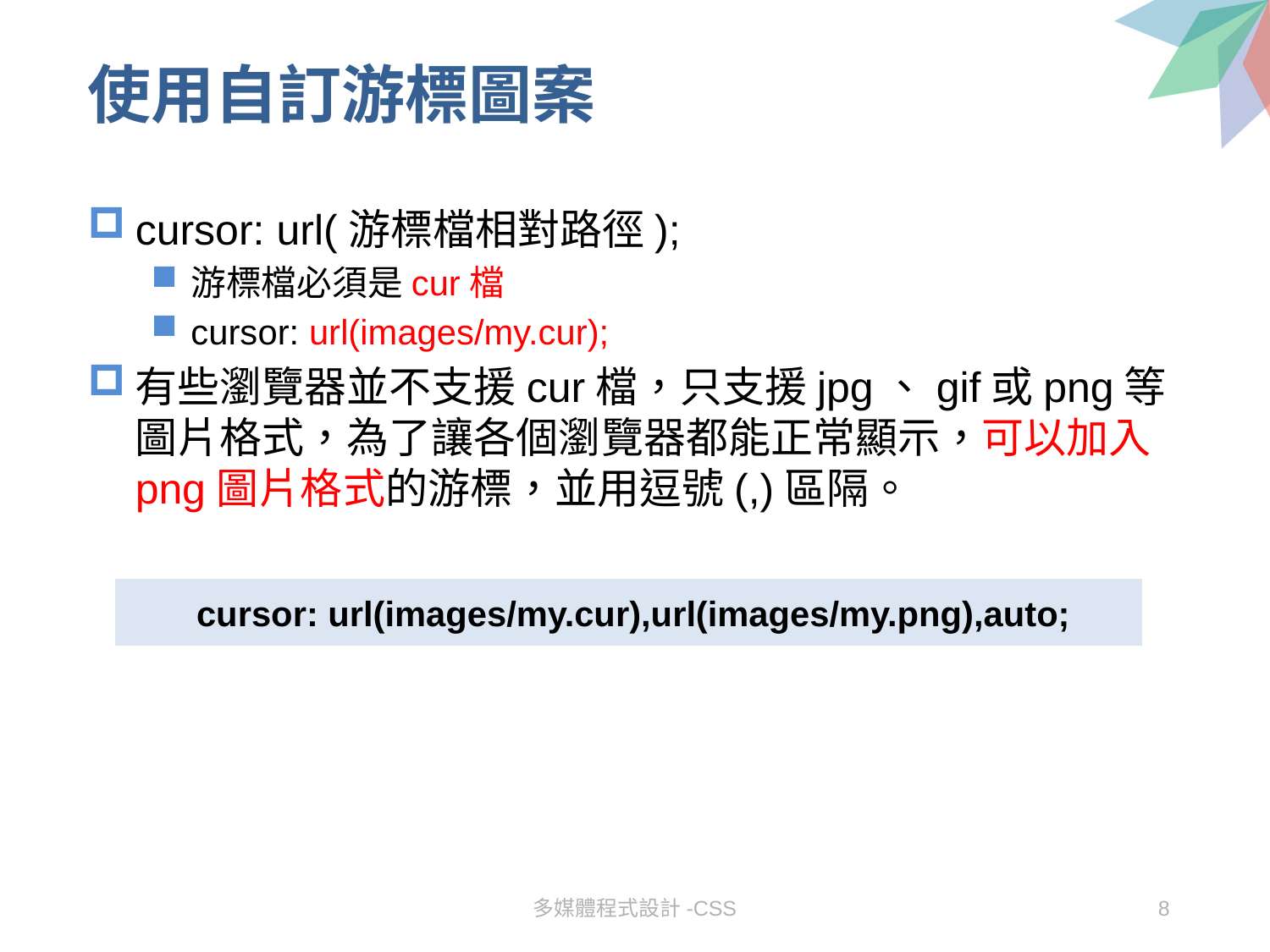

# 使用自訂游標圖案
cursor: url(游標檔相對路徑);
游標檔必須是cur檔
cursor: url(images/my.cur);
有些瀏覽器並不支援cur檔，只支援jpg、gif或png等圖片格式，為了讓各個瀏覽器都能正常顯示，可以加入png圖片格式的游標，並用逗號(,)區隔。

 cursor: url(images/my.cur),url(images/my.png),auto;
多媒體程式設計-CSS
8